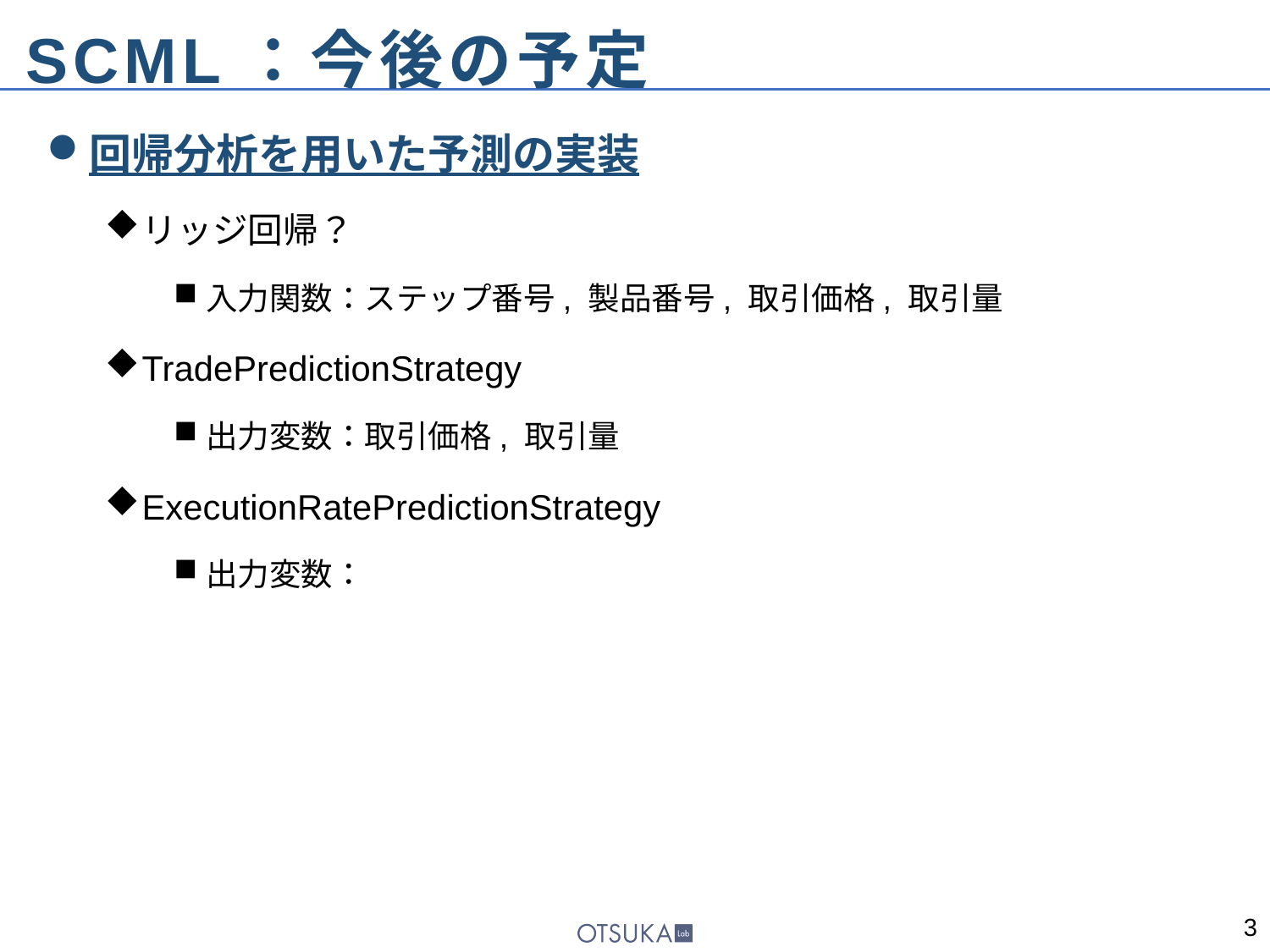

# SCML：今後の予定
回帰分析を用いた予測の実装
リッジ回帰？
入力関数：ステップ番号, 製品番号, 取引価格, 取引量
TradePredictionStrategy
出力変数：取引価格, 取引量
ExecutionRatePredictionStrategy
出力変数：

3